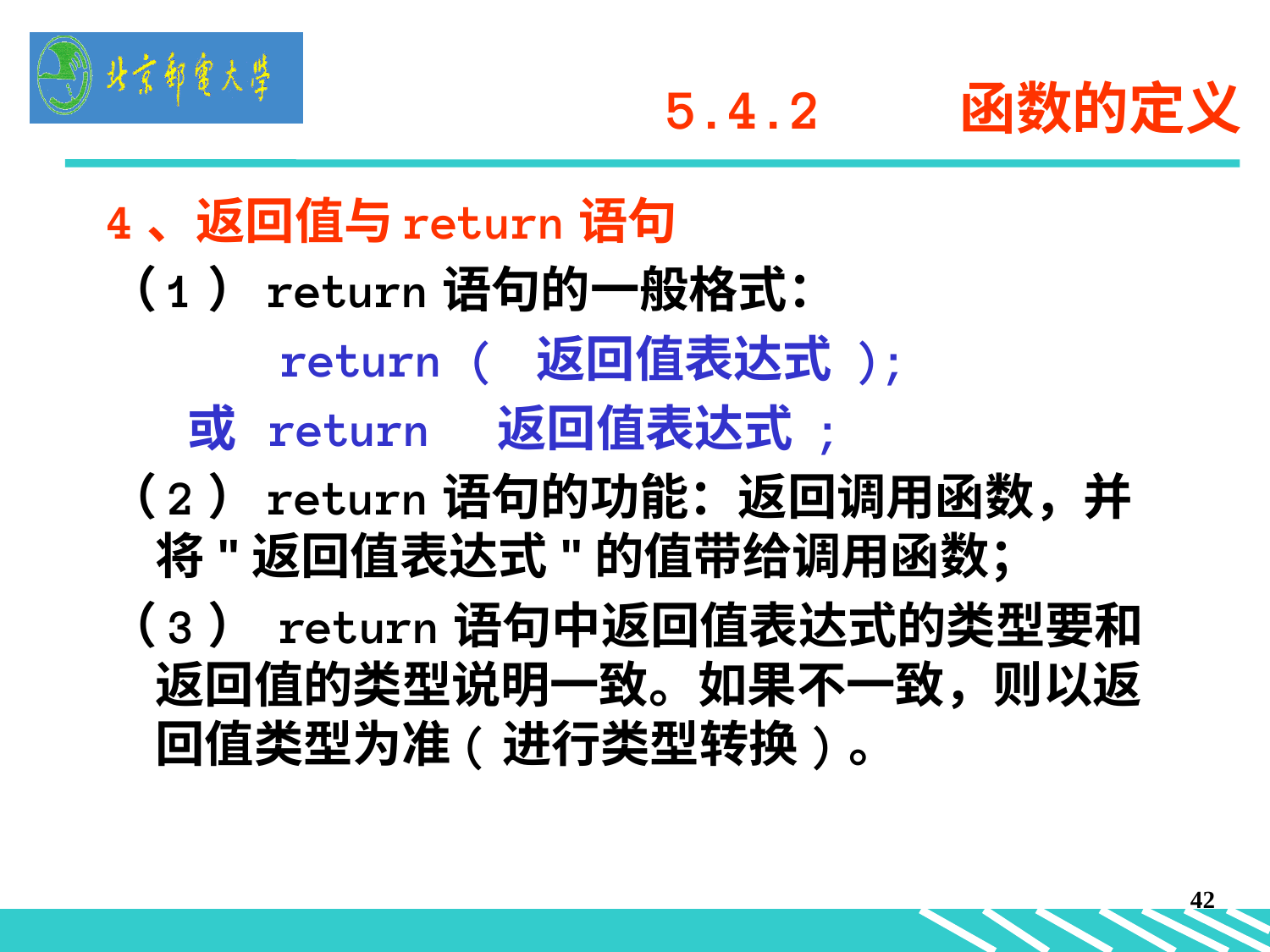

# 5.4.2    函数的定义
4、返回值与return语句
（1）return语句的一般格式：
    	return ( 返回值表达式 );
      或  return  返回值表达式 ;
（2）return语句的功能：返回调用函数，并将"返回值表达式"的值带给调用函数；
（3） return语句中返回值表达式的类型要和返回值的类型说明一致。如果不一致，则以返回值类型为准(进行类型转换)。

42